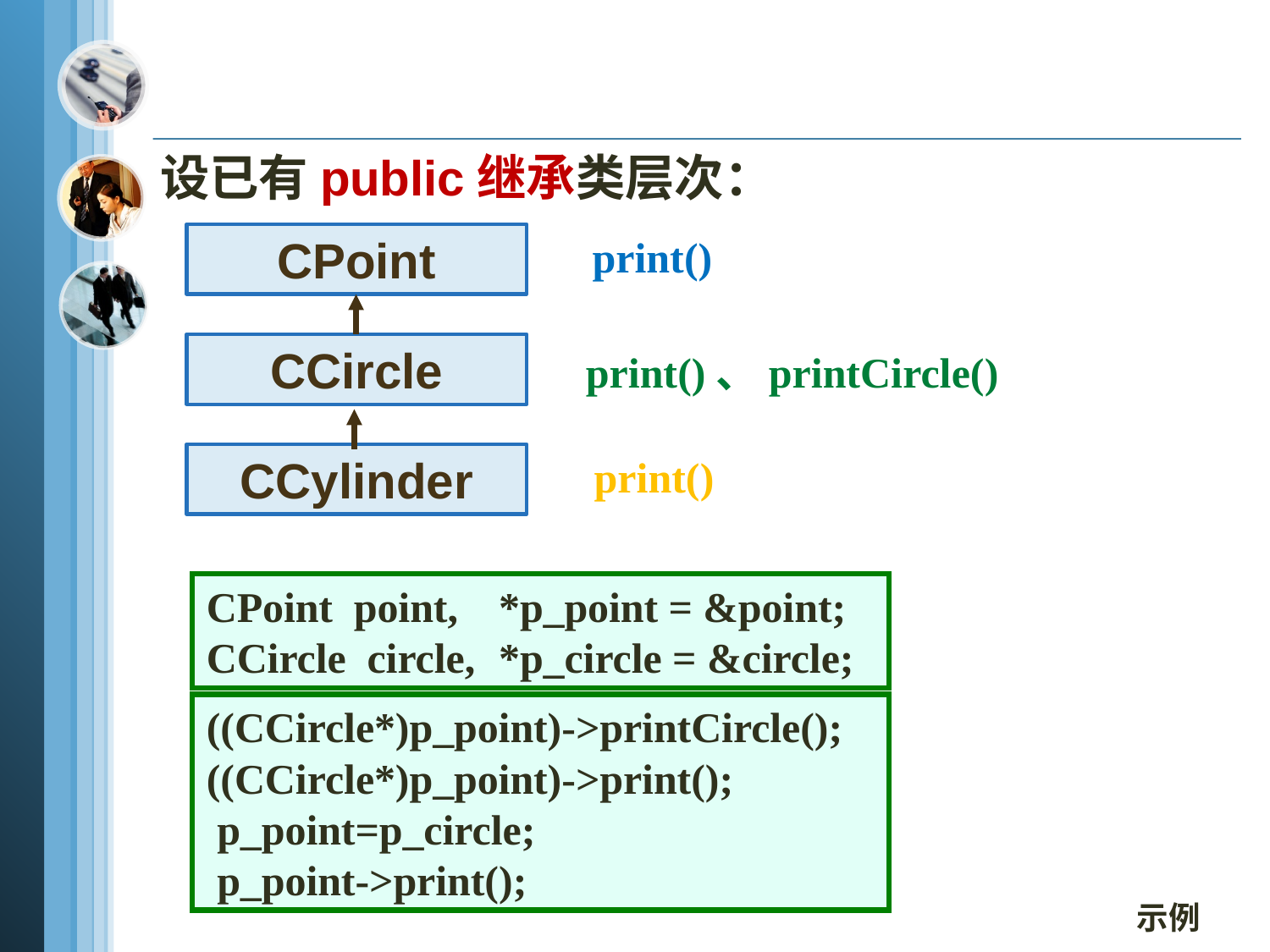

设已有public继承类层次：
CPoint
print()
CCircle
print()、printCircle()
CCylinder
print()
CPoint  point, 	*p_point = &point;
CCircle  circle, 	*p_circle = &circle;
((CCircle*)p_point)->printCircle();
((CCircle*)p_point)->print();
 p_point=p_circle;
 p_point->print();

示例